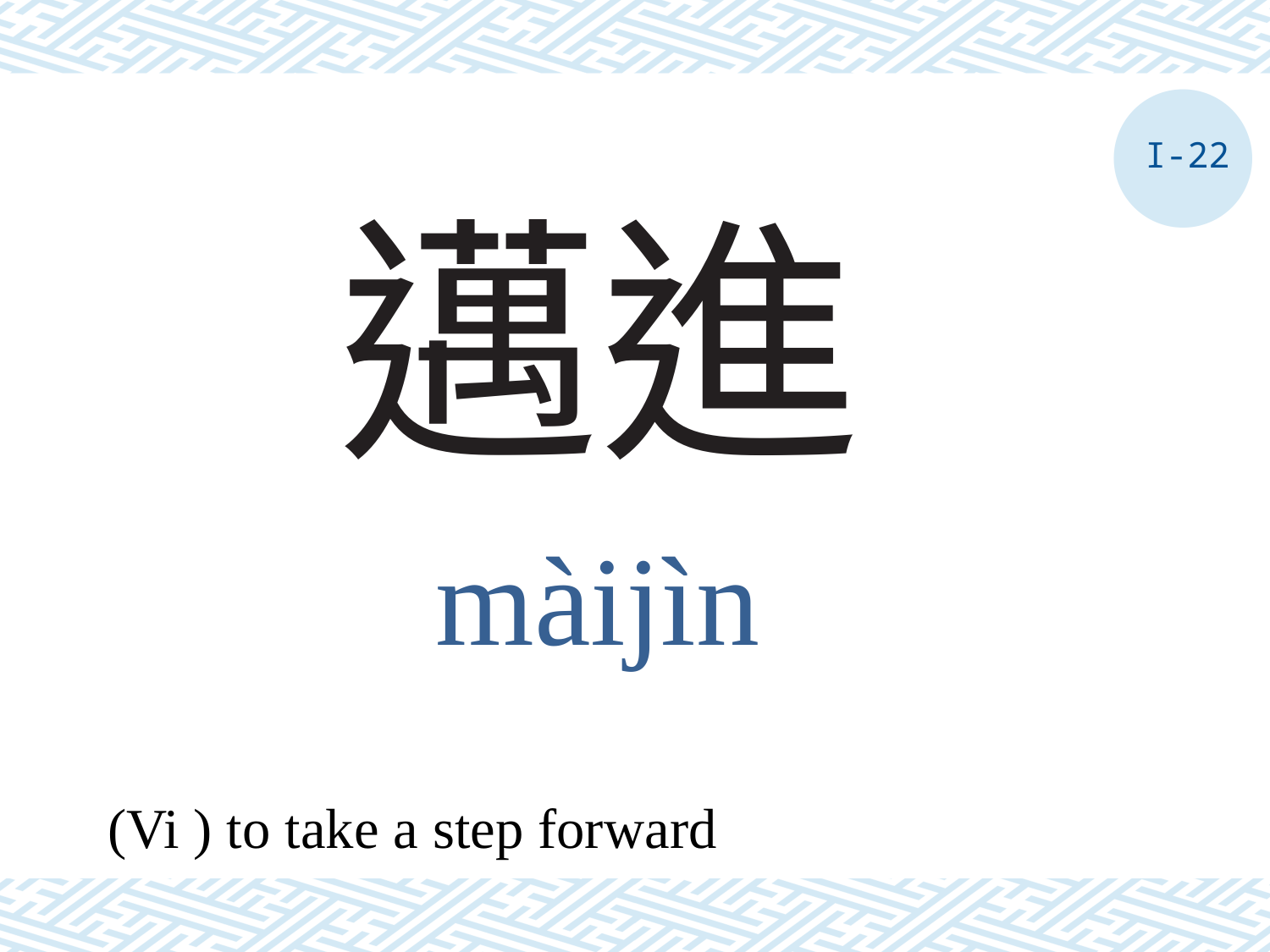

I-22

# 邁進
màijìn
(Vi ) to take a step forward